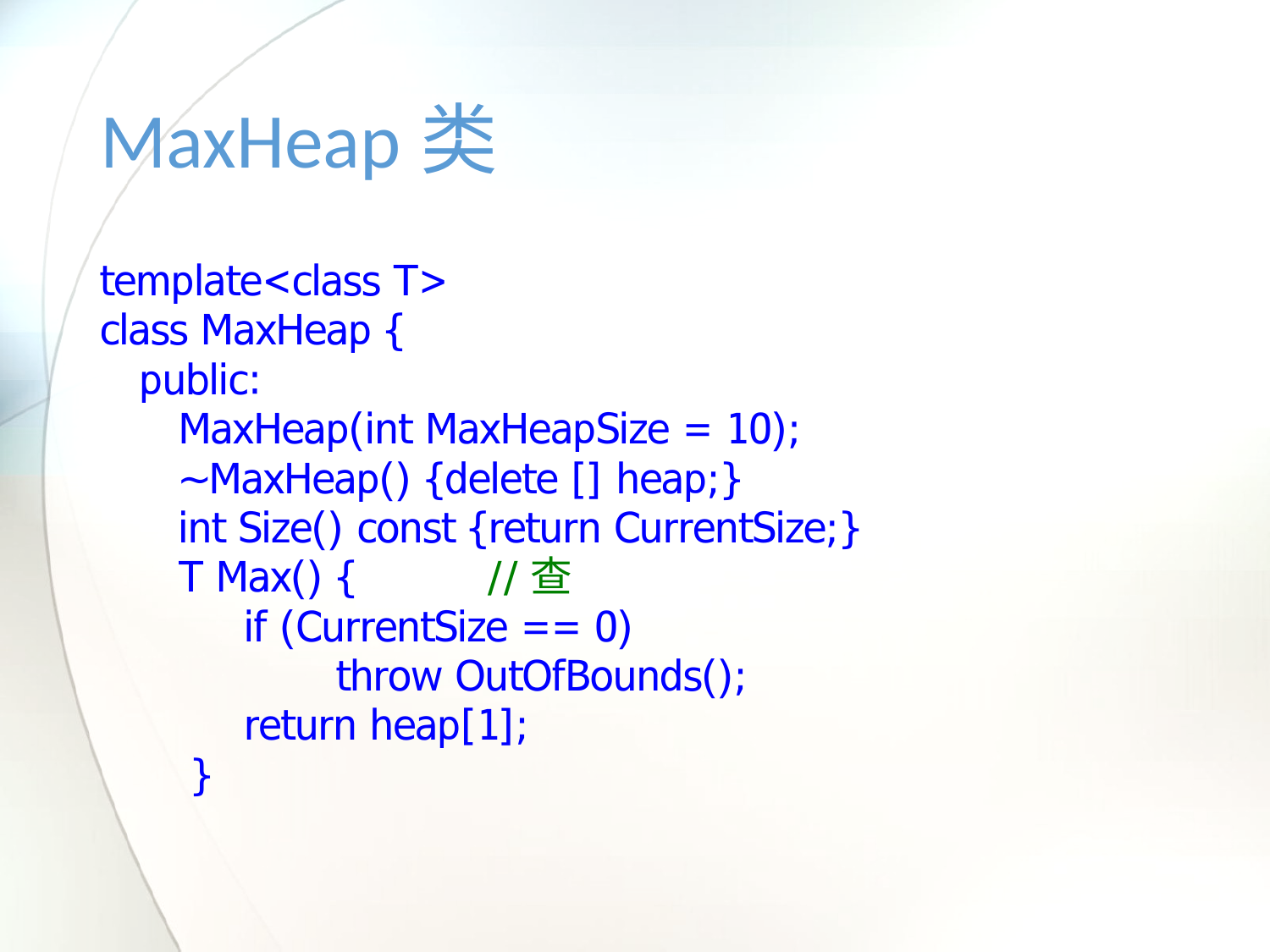

# MaxHeap类
template<class T>
class MaxHeap {
   public:
      MaxHeap(int MaxHeapSize = 10);
      ~MaxHeap() {delete [] heap;}
      int Size() const {return CurrentSize;}
      T Max() {          //查
           if (CurrentSize == 0)
                  throw OutOfBounds();
           return heap[1];
       }